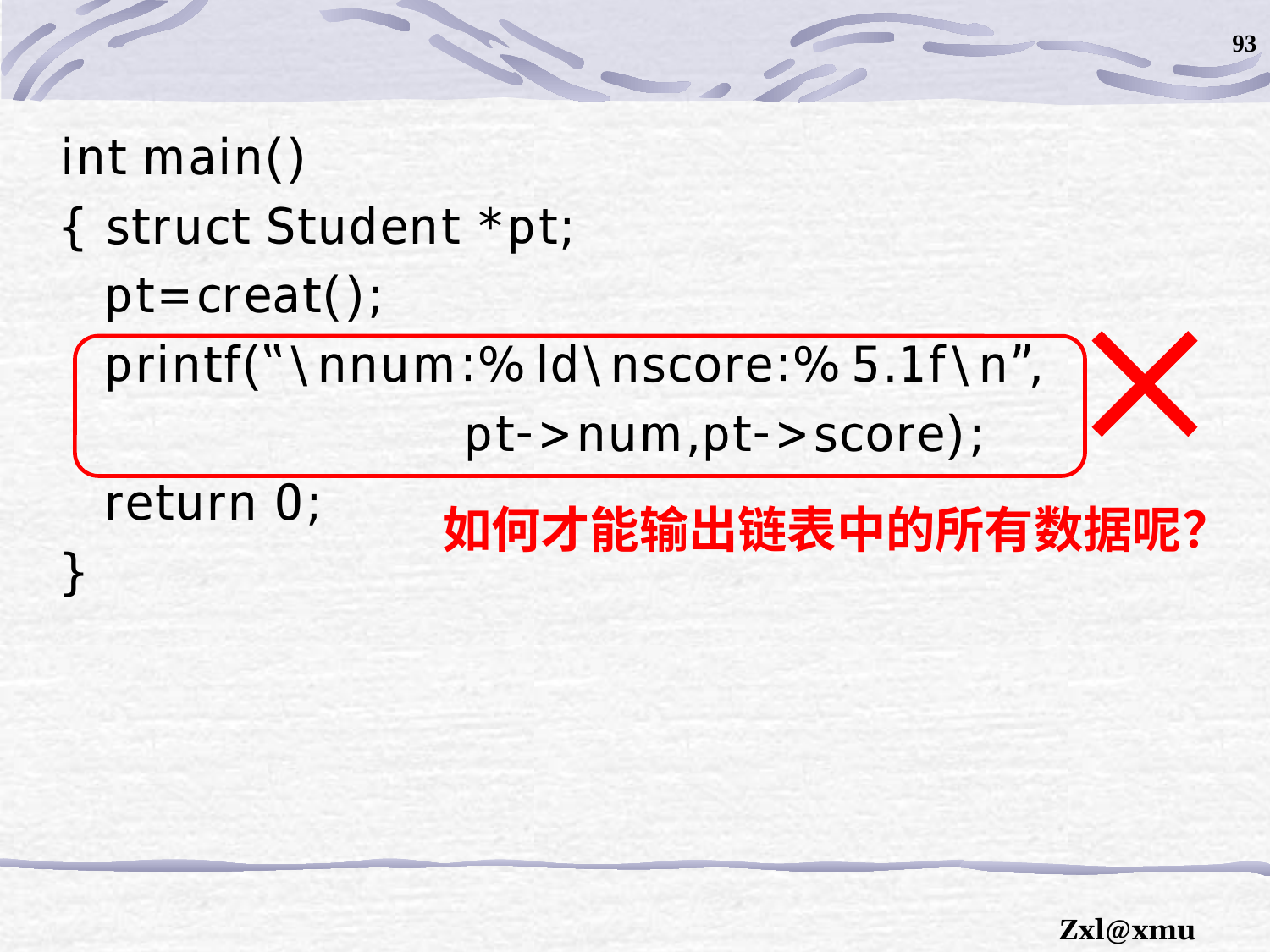

93
int main()
{ struct Student *pt;
   pt=creat();
   printf(“\nnum:%ld\nscore:%5.1f\n”,
                            pt->num,pt->score);
   return 0;
}

×

如何才能输出链表中的所有数据呢？